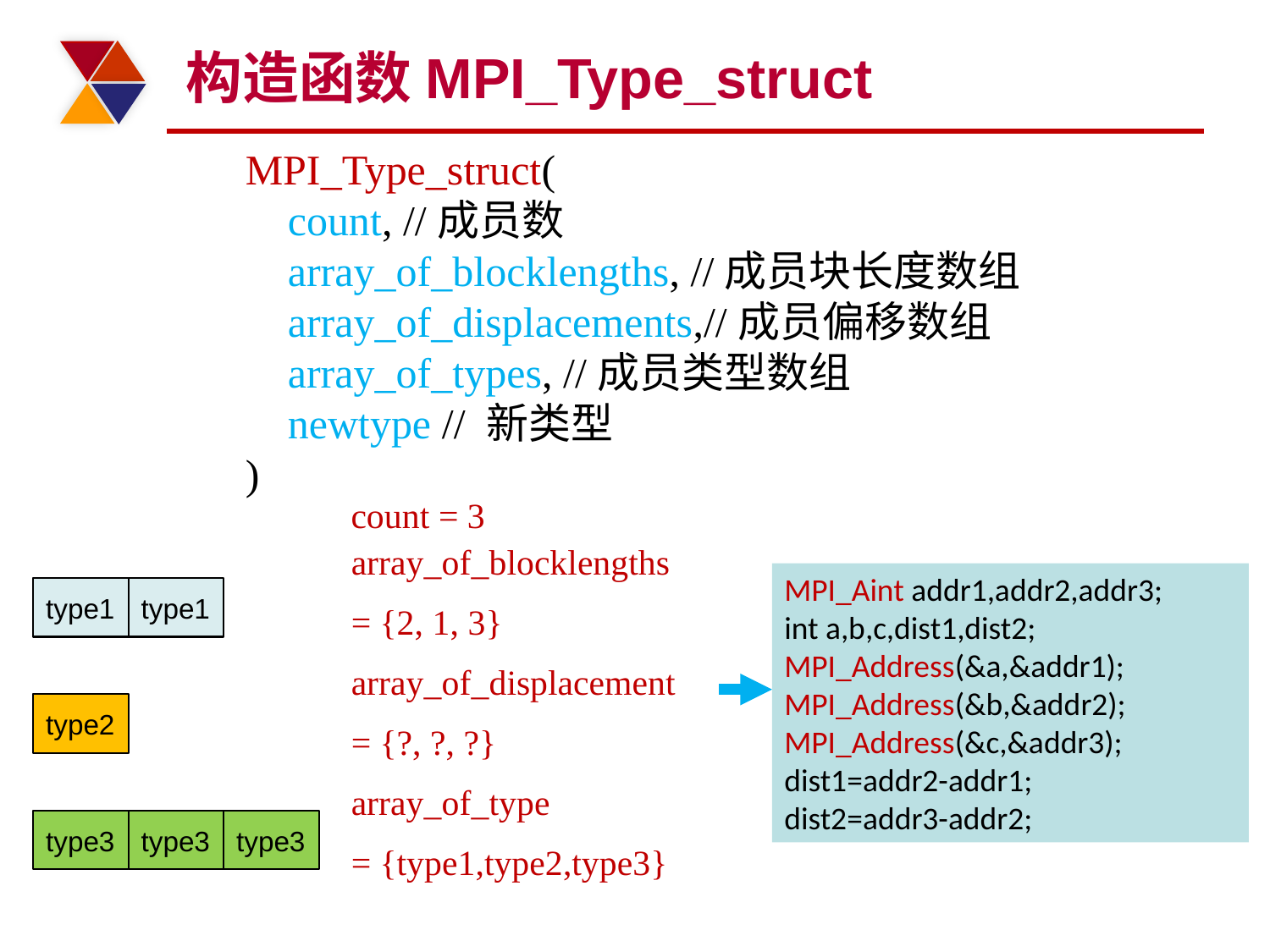

# 构造函数MPI_Type_struct
MPI_Type_struct(
    count, //成员数
    array_of_blocklengths, //成员块长度数组
    array_of_displacements,//成员偏移数组
    array_of_types, //成员类型数组
    newtype // 新类型
)
count = 3
array_of_blocklengths
= {2, 1, 3}
array_of_displacement
= {?, ?, ?}
array_of_type
= {type1,type2,type3}
MPI_Aint addr1,addr2,addr3;
int a,b,c,dist1,dist2;
MPI_Address(&a,&addr1);
MPI_Address(&b,&addr2);
MPI_Address(&c,&addr3);
dist1=addr2-addr1;
dist2=addr3-addr2;
type1
type1
type2
type3
type3
type3